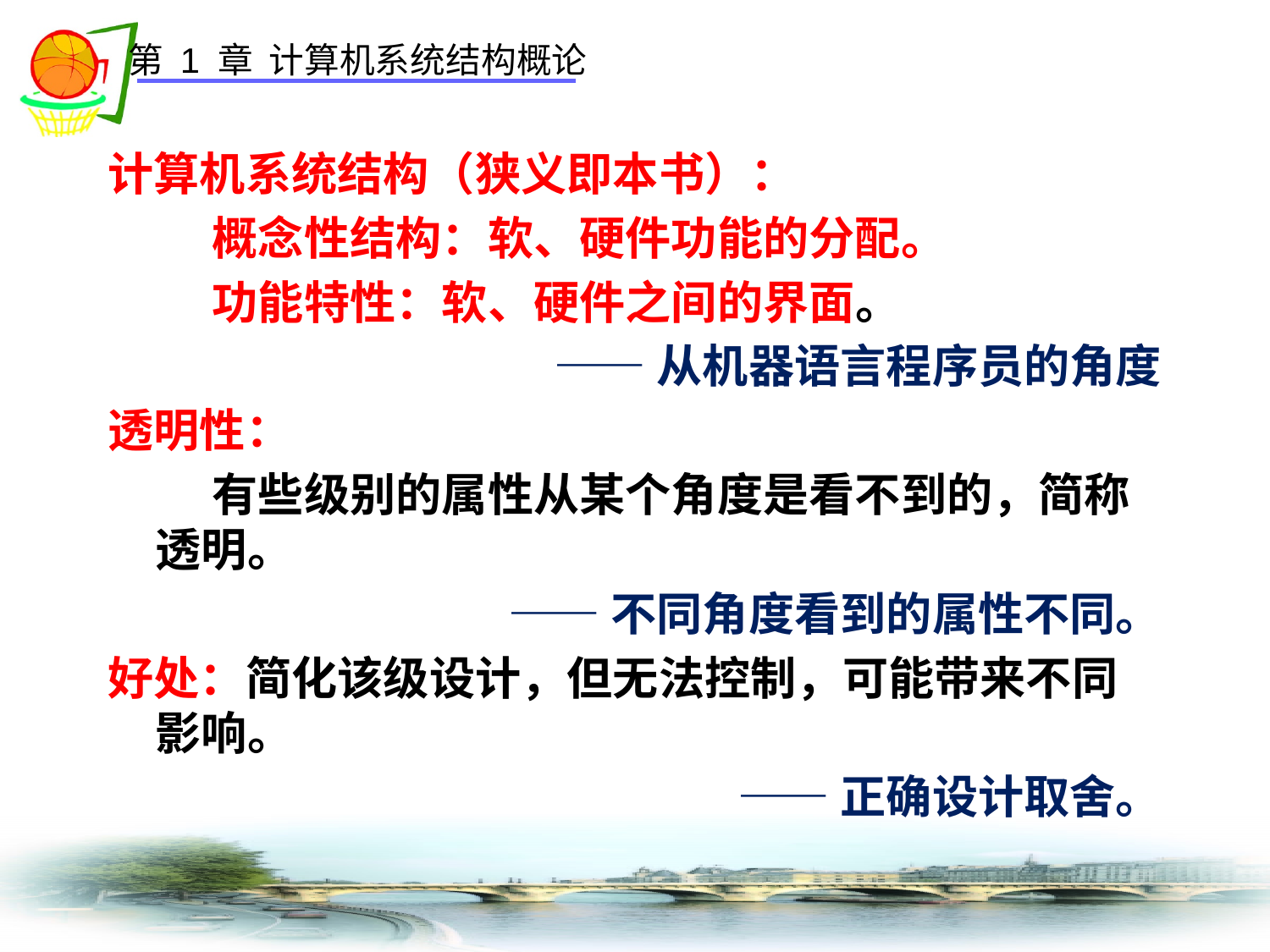

计算机系统结构（狭义即本书）：
         概念性结构：软、硬件功能的分配。
         功能特性：软、硬件之间的界面。
 ——从机器语言程序员的角度
透明性：
         有些级别的属性从某个角度是看不到的，简称透明。
——不同角度看到的属性不同。
好处：简化该级设计，但无法控制，可能带来不同影响。
——正确设计取舍。